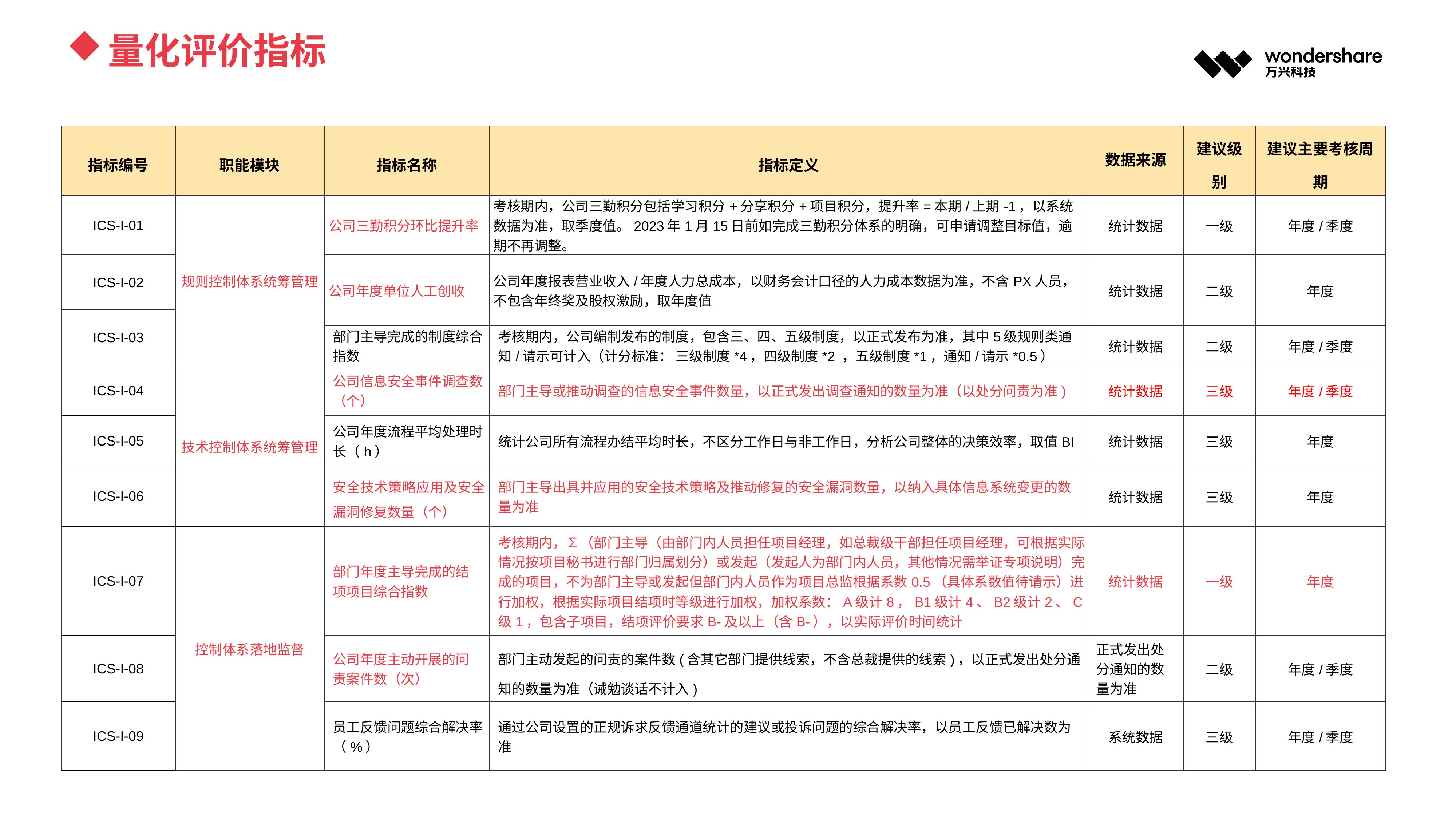

量化评价指标
| 指标编号 | 职能模块 | 指标名称 | 指标定义 | 数据来源 | 建议级别 | 建议主要考核周期 |
| --- | --- | --- | --- | --- | --- | --- |
| ICS-I-01 | 规则控制体系统筹管理 | 公司三勤积分环比提升率 | 考核期内，公司三勤积分包括学习积分+分享积分+项目积分，提升率=本期/上期-1，以系统数据为准，取季度值。2023年1月15日前如完成三勤积分体系的明确，可申请调整目标值，逾期不再调整。 | 统计数据 | 一级 | 年度/季度 |
| ICS-I-02 |  | 公司年度单位人工创收 | 公司年度报表营业收入/年度人力总成本，以财务会计口径的人力成本数据为准，不含PX人员，不包含年终奖及股权激励，取年度值 | 统计数据 | 二级 | 年度 |
| ICS-I-03 | 规则控制体系统筹管理 | 公司年度单位人工创收 | 公司年度报表营业收入/年度人力总成本，以财务会计口径的人力成本数据为准，不含PX人员，不包含年终奖及股权激励，取年度值 | 统计数据 | 二级 | 年度 |
|  |  | 部门主导完成的制度综合指数 | 考核期内，公司编制发布的制度，包含三、四、五级制度，以正式发布为准，其中5级规则类通知/请示可计入（计分标准： 三级制度\*4，四级制度\*2 ，五级制度\*1，通知/请示\*0.5） | 统计数据 | 二级 | 年度/季度 |
| ICS-I-04 | 技术控制体系统筹管理 | 公司信息安全事件调查数（个） | 部门主导或推动调查的信息安全事件数量，以正式发出调查通知的数量为准（以处分问责为准) | 统计数据 | 三级 | 年度/季度 |
| ICS-I-05 |  | 公司年度流程平均处理时长（h） | 统计公司所有流程办结平均时长，不区分工作日与非工作日，分析公司整体的决策效率，取值BI | 统计数据 | 三级 | 年度 |
| ICS-I-06 |  | 安全技术策略应用及安全漏洞修复数量（个） | 部门主导出具并应用的安全技术策略及推动修复的安全漏洞数量，以纳入具体信息系统变更的数量为准 | 统计数据 | 三级 | 年度 |
| ICS-I-07 | 控制体系落地监督 | 部门年度主导完成的结项项目综合指数 | 考核期内，∑（部门主导（由部门内人员担任项目经理，如总裁级干部担任项目经理，可根据实际情况按项目秘书进行部门归属划分）或发起（发起人为部门内人员，其他情况需举证专项说明）完成的项目，不为部门主导或发起但部门内人员作为项目总监根据系数0.5（具体系数值待请示）进行加权，根据实际项目结项时等级进行加权，加权系数：A级计8，B1级计4、B2级计2、C级1，包含子项目，结项评价要求B-及以上（含B-），以实际评价时间统计 | 统计数据 | 一级 | 年度 |
| ICS-I-08 |  | 公司年度主动开展的问责案件数（次） | 部门主动发起的问责的案件数(含其它部门提供线索，不含总裁提供的线索)，以正式发出处分通知的数量为准（诫勉谈话不计入) | 正式发出处分通知的数量为准 | 二级 | 年度/季度 |
| ICS-I-09 | 运作效率评估 | 员工反馈问题综合解决率（%） | 通过公司设置的正规诉求反馈通道统计的建议或投诉问题的综合解决率，以员工反馈已解决数为准 | 系统数据 | 三级 | 年度/季度 |